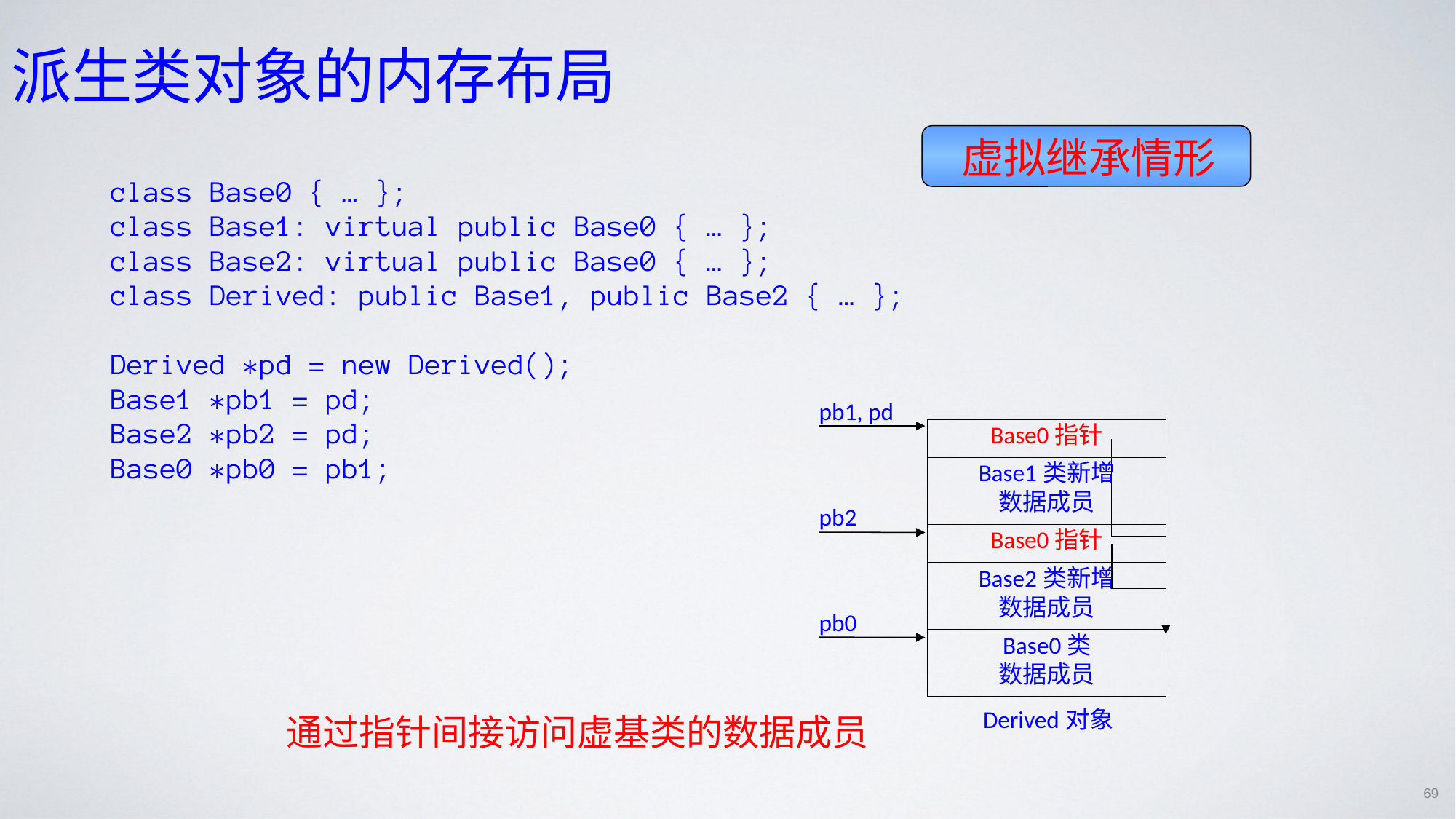

# 派生类对象的内存布局

虚拟继承情形
class Base0 { … };
class Base1: virtual public Base0 { … };
class Base2: virtual public Base0 { … };
class Derived: public Base1, public Base2 { … };

Derived *pd = new Derived();
Base1 *pb1 = pd;
Base2 *pb2 = pd;
Base0 *pb0 = pb1;
pb1, pd
Base0指针
Base1类新增
数据成员
pb2
Base0指针
Base2类新增
数据成员
pb0
Base0类
数据成员
Derived对象
通过指针间接访问虚基类的数据成员
69